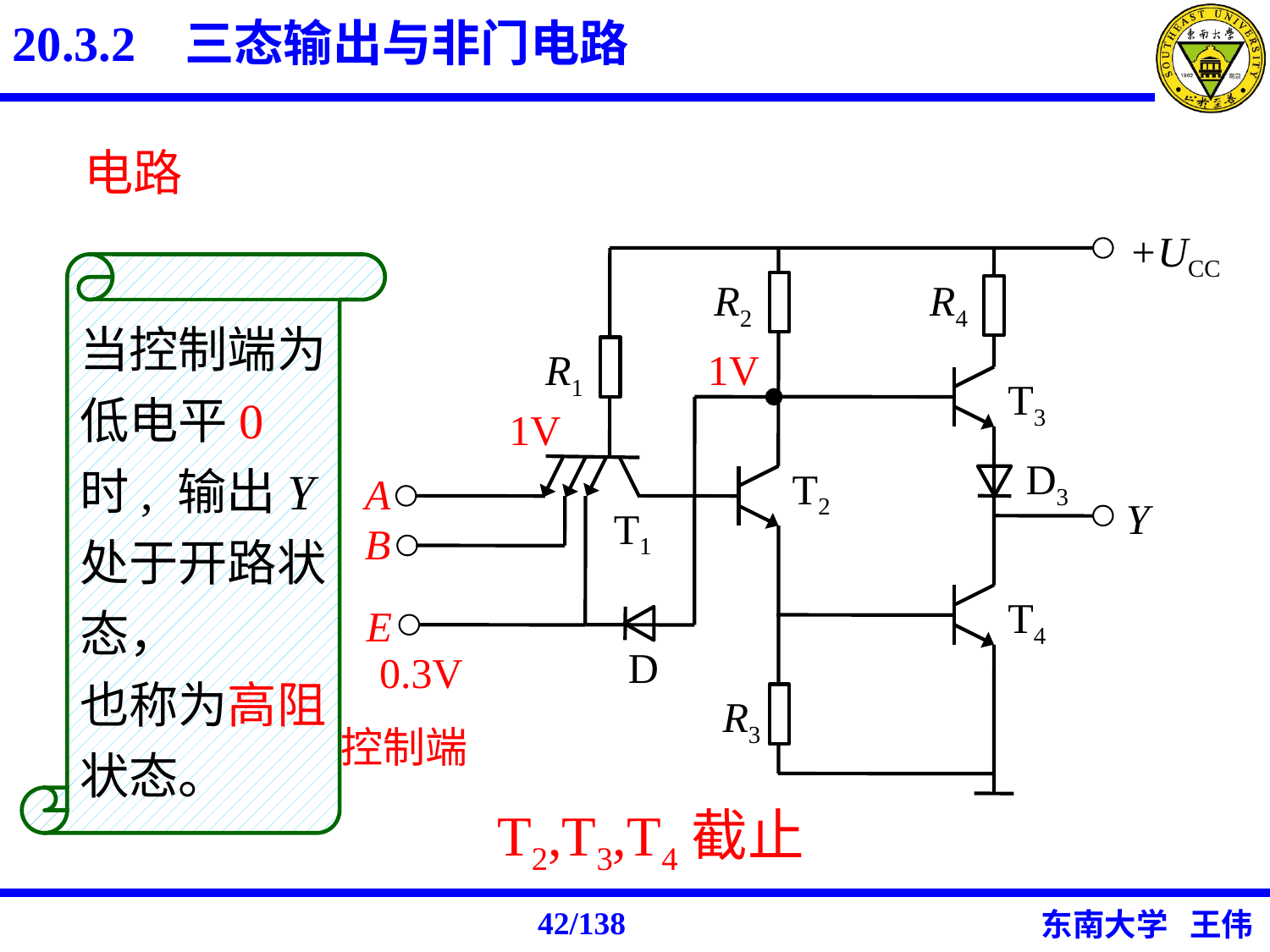

20.3.2   三态输出与非门电路
电路
+UCC

R2
R4

R1

T3
D3
T2
A

Y
T1

B

T4
E

D
R3

控制端
当控制端为低电平0 时, 输出Y 处于开路状态，
也称为高阻状态。
1V
1V

0.3V
T2,T3,T4截止